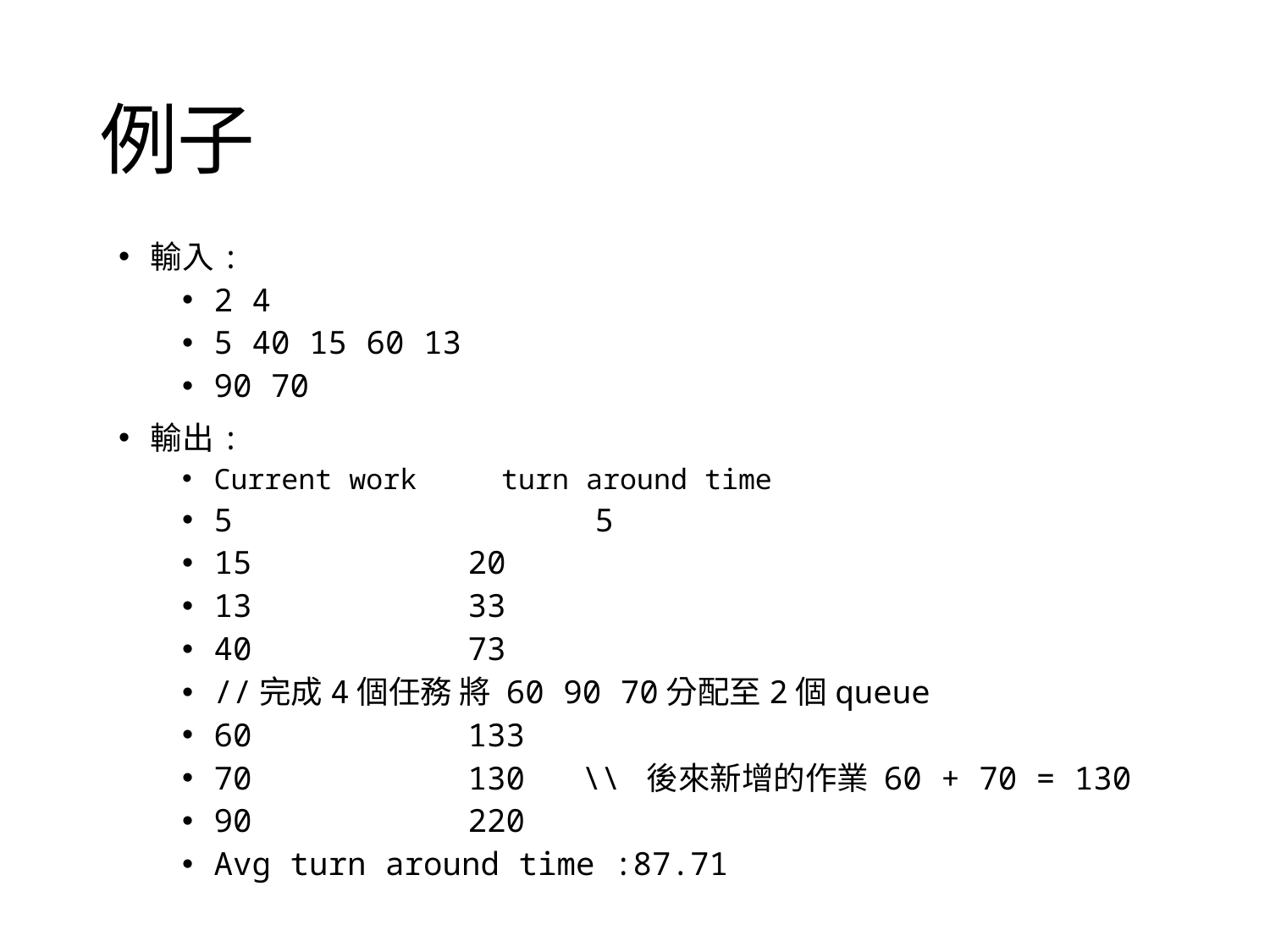

# 例子
輸入:
2 4
5 40 15 60 13
90 70
輸出:
Current work     turn around time
5			5
15		20
13		33
40		73
//完成4個任務 將 60 90 70分配至2個queue
60		133
70		130   \\ 後來新增的作業 60 + 70 = 130
90		220
Avg turn around time :87.71